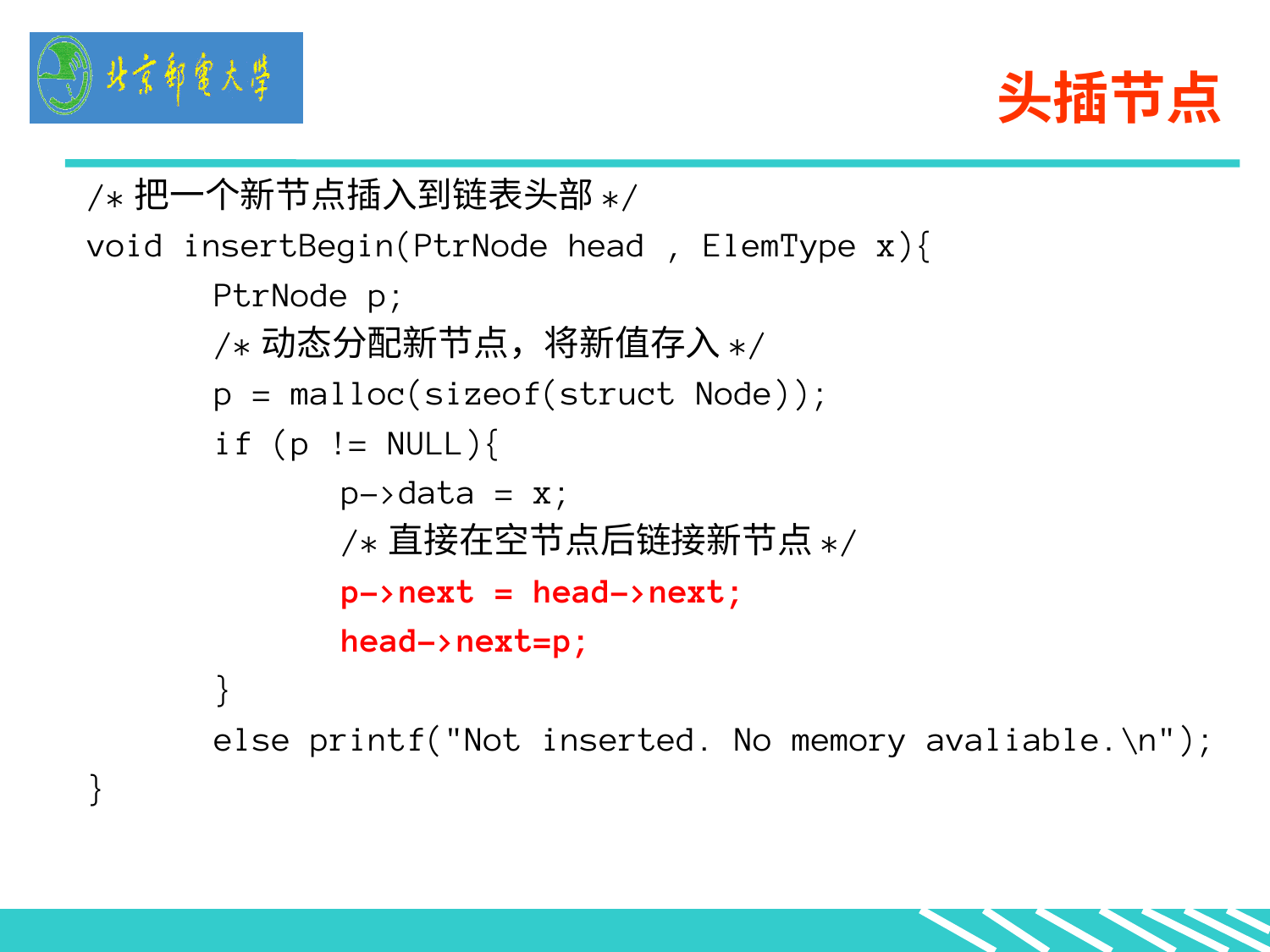

头插节点
/*把一个新节点插入到链表头部*/
void insertBegin(PtrNode head , ElemType x){
	PtrNode p;
	/*动态分配新节点，将新值存入*/
	p = malloc(sizeof(struct Node));
	if (p != NULL){
		p->data = x;
		/*直接在空节点后链接新节点*/
		p->next = head->next;
		head->next=p;
	}
	else printf("Not inserted. No memory avaliable.\n");
}